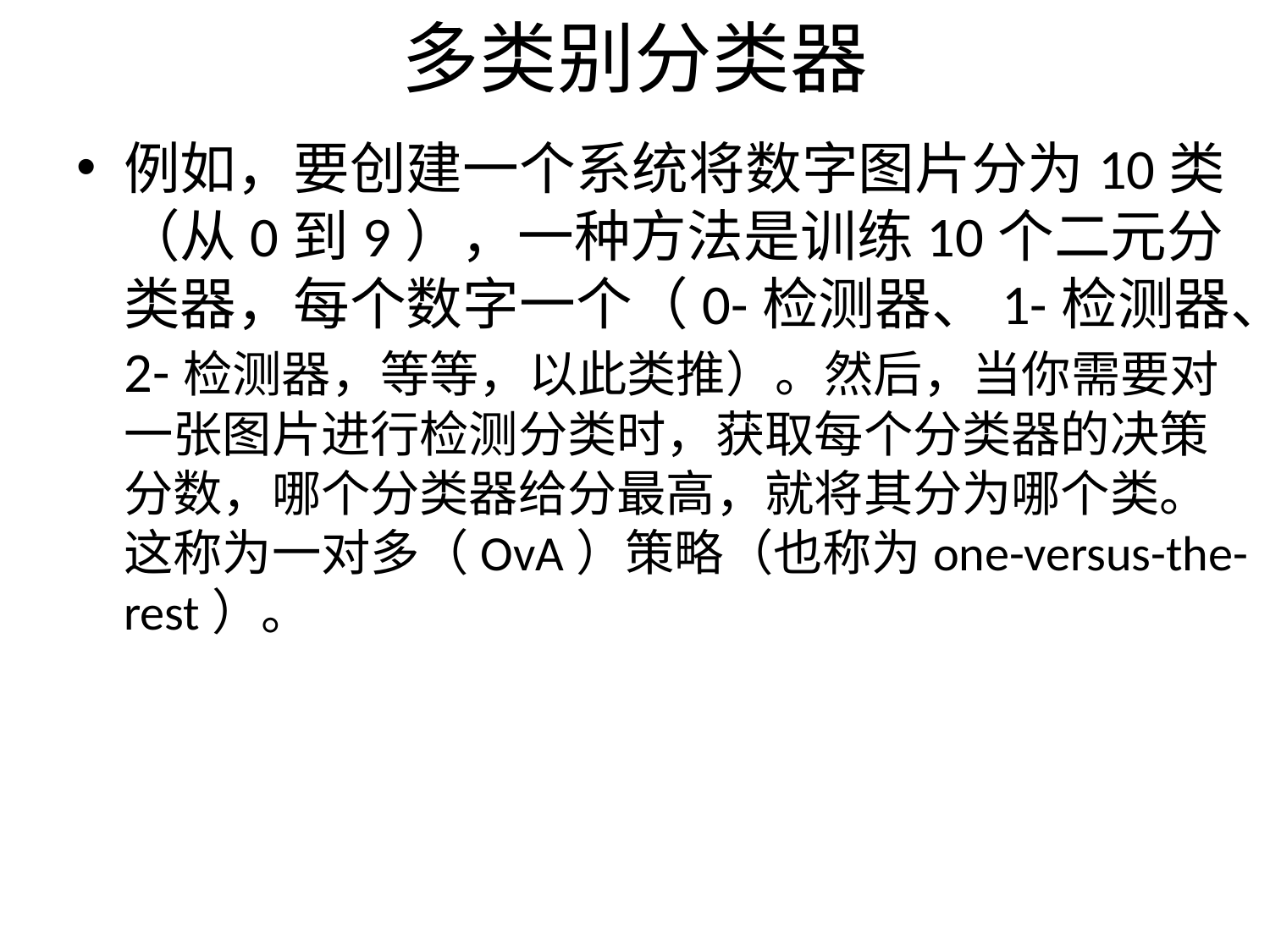

# 多类别分类器
例如，要创建一个系统将数字图片分为10类（从0到9），一种方法是训练10个二元分类器，每个数字一个（0-检测器、1-检测器、2-检测器，等等，以此类推）。然后，当你需要对一张图片进行检测分类时，获取每个分类器的决策分数，哪个分类器给分最高，就将其分为哪个类。这称为一对多（OvA）策略（也称为one-versus-the-rest）。